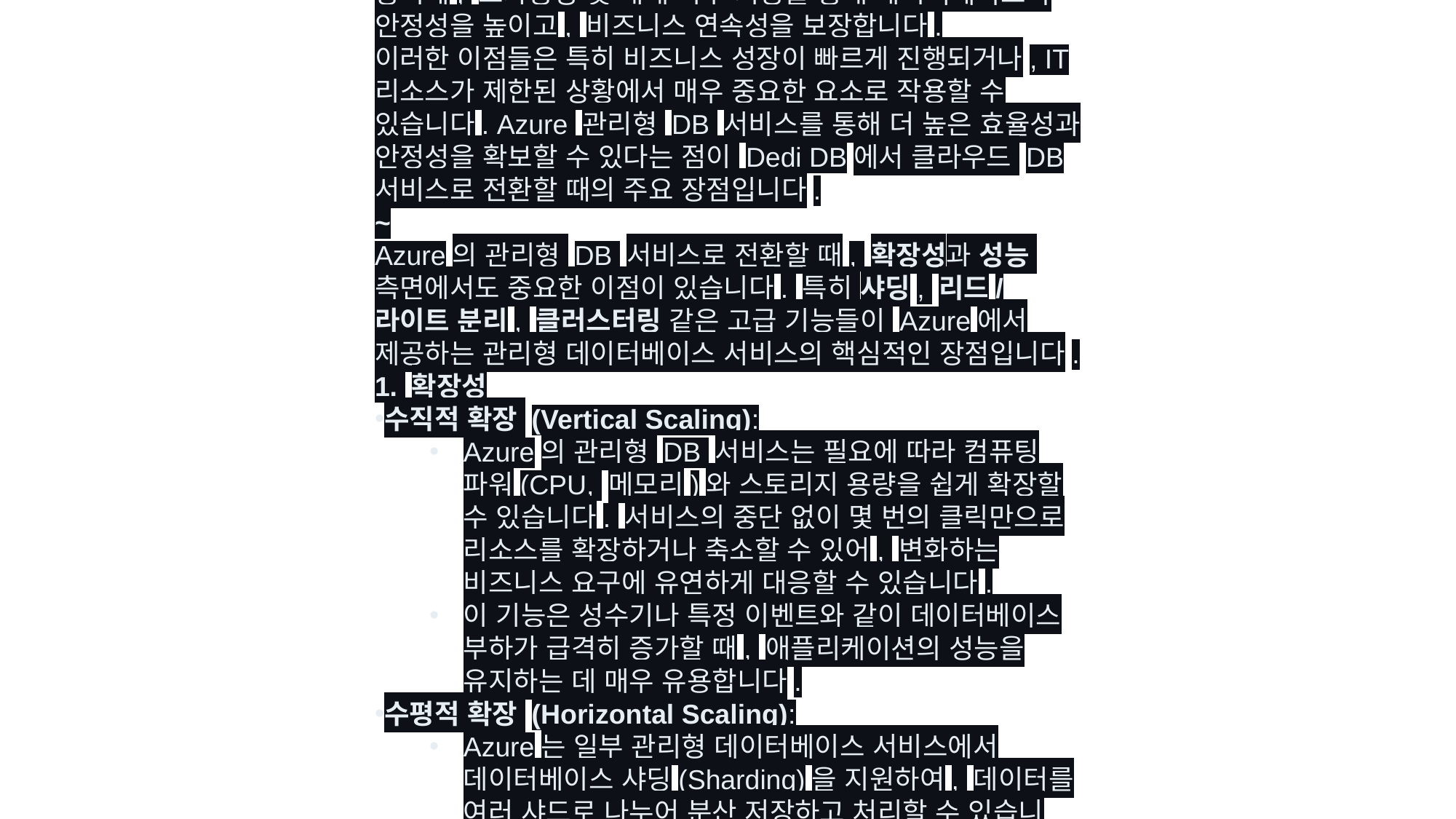

Dedicated Database(전용 서버에서 운영되는 데이터베이스)를 Azure의 관리형 DB 서비스(Azure SQL Database, Azure Database for MySQL, Azure Database for PostgreSQL 등)로 전환할 때 가장 큰 장점은 운영의 간소화와 고가용성 보장입니다. 이 두 가지 요소는 특히 클라우드 환경에서 효율적이고 안정적인 데이터베이스 운영을 가능하게 합니다.
1. 운영의 간소화
자동 관리 및 유지보수:
Azure의 관리형 DB 서비스는 데이터베이스 인프라의 설치, 패치, 백업, 스케일링, 보안 업데이트 등을 자동으로 관리해줍니다. 이로 인해 데이터베이스 관리에 필요한 운영 및 유지보수 작업이 크게 줄어듭니다.
예를 들어, 데이터베이스 서버의 운영체제나 데이터베이스 소프트웨어의 패치 및 업그레이드를 Azure가 자동으로 처리해주므로, IT 팀이 수동으로 이러한 작업을 수행할 필요가 없습니다.
백업 및 복구:
Azure DB 서비스는 자동 백업 기능을 제공하여, 주기적으로 데이터베이스를 백업하고 복구 시점을 설정할 수 있게 합니다. 이는 데이터 손실 방지와 신속한 복구를 가능하게 합니다.
이와 함께 포인트 인 타임 복구(Point-in-Time Restore) 기능을 통해, 특정 시점으로 데이터를 복원할 수 있어 비즈니스 연속성을 보장할 수 있습니다.
자동 스케일링:
데이터베이스의 트래픽 증가에 따라, 컴퓨팅 리소스와 스토리지 용량을 자동으로 조정할 수 있습니다. Azure의 관리형 서비스는 필요에 따라 성능을 자동으로 확장하거나 축소하여, 비즈니스 요구 사항에 맞게 유연하게 대처할 수 있습니다.
이러한 자동 스케일링은 서비스 중단 없이 수행되므로, 높은 가용성을 유지하면서도 리소스를 최적화할 수 있습니다.
2. 고가용성 보장
내장된 고가용성:
Azure의 관리형 DB 서비스는 내장된 고가용성 기능을 제공합니다. 예를 들어, Azure SQL Database는 기본적으로 가용성 존을 사용해 데이터를 여러 지리적 위치에 복제하여, 장애가 발생해도 데이터베이스의 지속적인 가용성을 보장합니다.
이러한 고가용성은 데이터베이스 장애나 네트워크 이슈가 발생할 경우에도, 비즈니스 연속성을 유지할 수 있도록 해줍니다. 이는 전통적인 전용 서버 기반의 데이터베이스 운영보다 훨씬 높은 수준의 신뢰성을 제공합니다.
재해 복구:
Azure는 글로벌 네트워크를 통해 다양한 지리적 위치에 데이터베이스를 복제하여 재해 복구 능력을 제공합니다. 이 기능을 통해 한 지역에서 장애가 발생하더라도, 다른 지역에서 데이터를 복구하고 서비스를 지속할 수 있습니다.
예를 들어, Geo-Replication 기능을 사용하면 주 데이터베이스의 데이터가 실시간으로 다른 지역에 복제되어, 재해 발생 시 데이터를 복구하는 데 걸리는 시간을 크게 줄일 수 있습니다.
결론:
Azure의 관리형 DB 서비스로 전환할 때 가장 큰 장점은 운영의 간소화와 고가용성 보장입니다. Azure는 데이터베이스 관리의 복잡성을 줄이고, 자동화된 운영 및 유지보수 기능을 제공하여 IT 팀의 부담을 크게 덜어줍니다. 동시에, 고가용성 및 재해 복구 기능을 통해 데이터베이스의 안정성을 높이고, 비즈니스 연속성을 보장합니다.
이러한 이점들은 특히 비즈니스 성장이 빠르게 진행되거나, IT 리소스가 제한된 상황에서 매우 중요한 요소로 작용할 수 있습니다. Azure 관리형 DB 서비스를 통해 더 높은 효율성과 안정성을 확보할 수 있다는 점이 Dedi DB에서 클라우드 DB 서비스로 전환할 때의 주요 장점입니다.
~
Azure의 관리형 DB 서비스로 전환할 때, 확장성과 성능 측면에서도 중요한 이점이 있습니다. 특히 샤딩, 리드/라이트 분리, 클러스터링 같은 고급 기능들이 Azure에서 제공하는 관리형 데이터베이스 서비스의 핵심적인 장점입니다.
1. 확장성
수직적 확장 (Vertical Scaling):
Azure의 관리형 DB 서비스는 필요에 따라 컴퓨팅 파워(CPU, 메모리)와 스토리지 용량을 쉽게 확장할 수 있습니다. 서비스의 중단 없이 몇 번의 클릭만으로 리소스를 확장하거나 축소할 수 있어, 변화하는 비즈니스 요구에 유연하게 대응할 수 있습니다.
이 기능은 성수기나 특정 이벤트와 같이 데이터베이스 부하가 급격히 증가할 때, 애플리케이션의 성능을 유지하는 데 매우 유용합니다.
수평적 확장 (Horizontal Scaling):
Azure는 일부 관리형 데이터베이스 서비스에서 데이터베이스 샤딩(Sharding)을 지원하여, 데이터를 여러 샤드로 나누어 분산 저장하고 처리할 수 있습니다. 이를 통해 대규모 데이터와 높은 트래픽을 처리할 수 있는 능력이 크게 향상됩니다.
예를 들어, Azure Cosmos DB는 글로벌 분산형 데이터베이스로 설계되어 있으며, 자동으로 데이터를 여러 파티션으로 분산하여 대규모 데이터를 효과적으로 관리할 수 있습니다.
2. 성능 최적화
리드/라이트 분리 (Read/Write Splitting):
Azure의 관리형 DB 서비스는 리드/라이트 분리 기능을 통해 성능을 최적화할 수 있습니다. 이 기능은 쓰기 작업과 읽기 작업을 서로 다른 노드에서 처리하여, 쓰기 작업이 성능에 미치는 영향을 최소화하면서도 읽기 작업을 병렬로 처리할 수 있게 합니다.
Azure Database for MySQL이나 Azure Database for PostgreSQL에서 리드 레플리카(Read Replica)를 설정하면, 읽기 작업을 레플리카로 오프로드하여 마스터 데이터베이스의 부하를 줄일 수 있습니다. 이를 통해 성능을 최적화하고 확장성을 확보할 수 있습니다.
자동 인덱싱 및 성능 모니터링:
Azure SQL Database는 자동으로 인덱스를 관리하고, 쿼리 성능을 최적화합니다. 이 기능은 데이터베이스 관리자가 수동으로 성능 튜닝을 할 필요 없이, 데이터베이스의 성능을 지속적으로 최적화할 수 있게 해줍니다.
Azure의 성능 모니터링 도구를 통해 데이터베이스의 성능을 실시간으로 모니터링하고, 병목 현상을 자동으로 감지하고 수정할 수 있습니다.
3. 클러스터링 및 고가용성
고가용성 클러스터링:
Azure의 관리형 DB 서비스는 고가용성을 보장하기 위해 내부적으로 클러스터링을 지원합니다. 예를 들어, Azure SQL Database의 프리미엄 및 비즈니스 크리티컬 티어는 기본적으로 고가용성을 위해 여러 복제본을 사용하며, 장애 발생 시 자동으로 장애 조치(Failover)를 수행합니다.
Azure Database for MySQL과 PostgreSQL도 고가용성 옵션을 제공하며, 이중화된 인프라를 통해 데이터 손실 없이 자동 장애 복구 기능을 지원합니다.
지리적 분산 (Geo-Replication):
Azure는 Geo-Replication 기능을 통해 데이터를 여러 지역에 걸쳐 복제할 수 있습니다. 이 기능은 글로벌 비즈니스를 운영하는 기업이 전 세계적으로 낮은 지연 시간으로 데이터베이스에 접근할 수 있게 하며, 지역 장애 발생 시 데이터베이스를 다른 지역에서 복구할 수 있는 능력을 제공합니다.
결론
확장성과 성능 측면에서 Azure의 관리형 DB 서비스로 전환할 때의 주요 이점은 다음과 같습니다:
수직적/수평적 확장성: Azure의 관리형 DB 서비스는 필요에 따라 쉽게 확장할 수 있으며, 대규모 데이터를 샤딩을 통해 효율적으로 관리할 수 있습니다.
리드/라이트 분리: 읽기와 쓰기 작업을 분리하여 데이터베이스 성능을 최적화할 수 있습니다.
자동 인덱싱 및 성능 모니터링: 데이터베이스의 성능을 지속적으로 최적화하며, 운영 부담을 줄일 수 있습니다.
고가용성 클러스터링: 클러스터링과 자동 장애 복구 기능을 통해 데이터베이스의 가용성을 극대화할 수 있습니다.
지리적 분산: 글로벌 서비스 운영 시 지리적 분산을 통해 성능과 가용성을 높일 수 있습니다.
이러한 이점들은 Azure 관리형 DB 서비스로의 전환이 단순히 운영의 간소화뿐만 아니라, 확장성과 성능 최적화 측면에서도 매우 유리하다는 것을 보여줍니다.